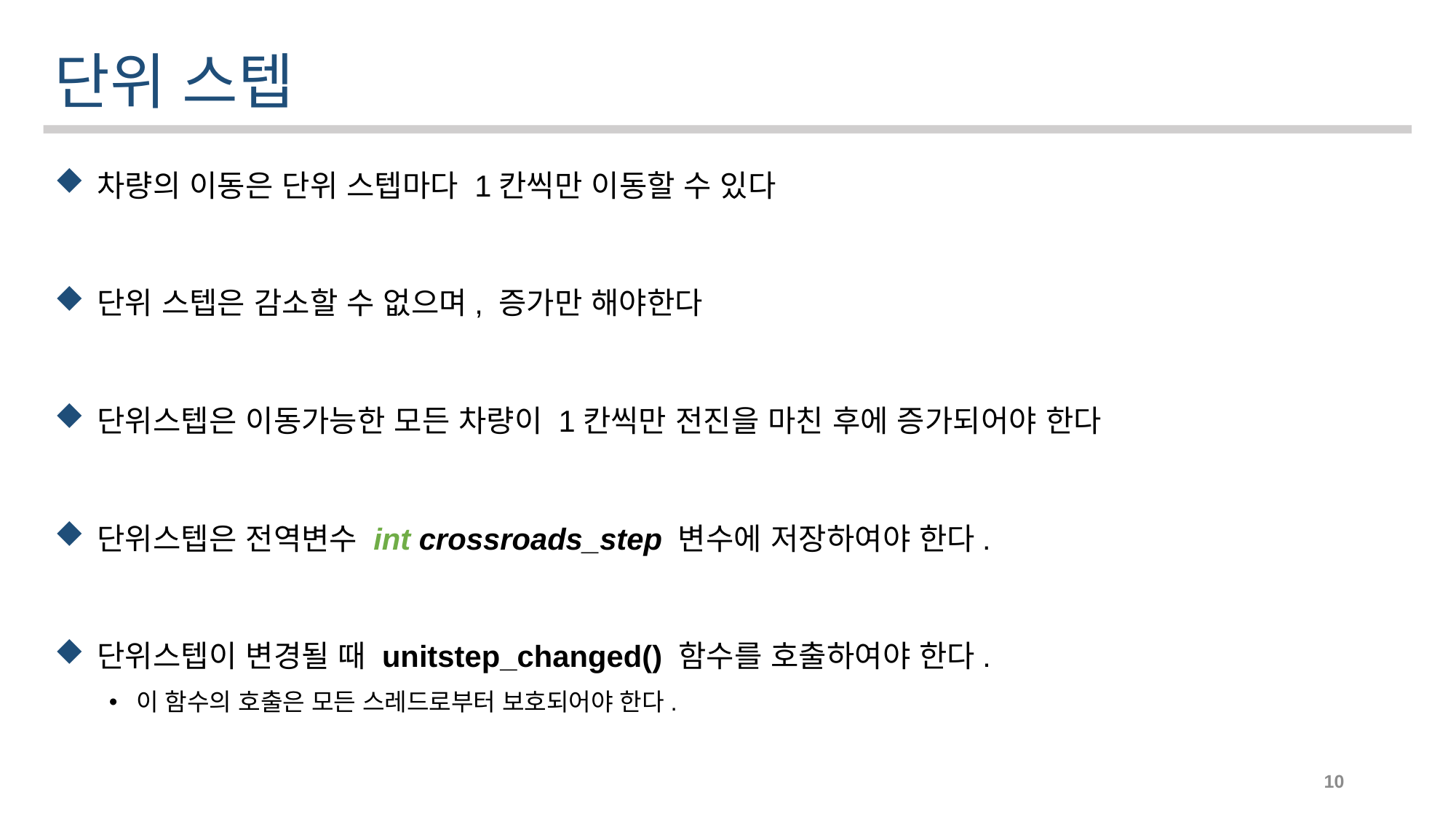

단위 스텝
차량의 이동은 단위 스텝마다 1칸씩만 이동할 수 있다

단위 스텝은 감소할 수 없으며, 증가만 해야한다

단위스텝은 이동가능한 모든 차량이 1칸씩만 전진을 마친 후에 증가되어야 한다

단위스텝은 전역변수 int crossroads_step 변수에 저장하여야 한다.

단위스텝이 변경될 때 unitstep_changed() 함수를 호출하여야 한다.
이 함수의 호출은 모든 스레드로부터 보호되어야 한다.
10